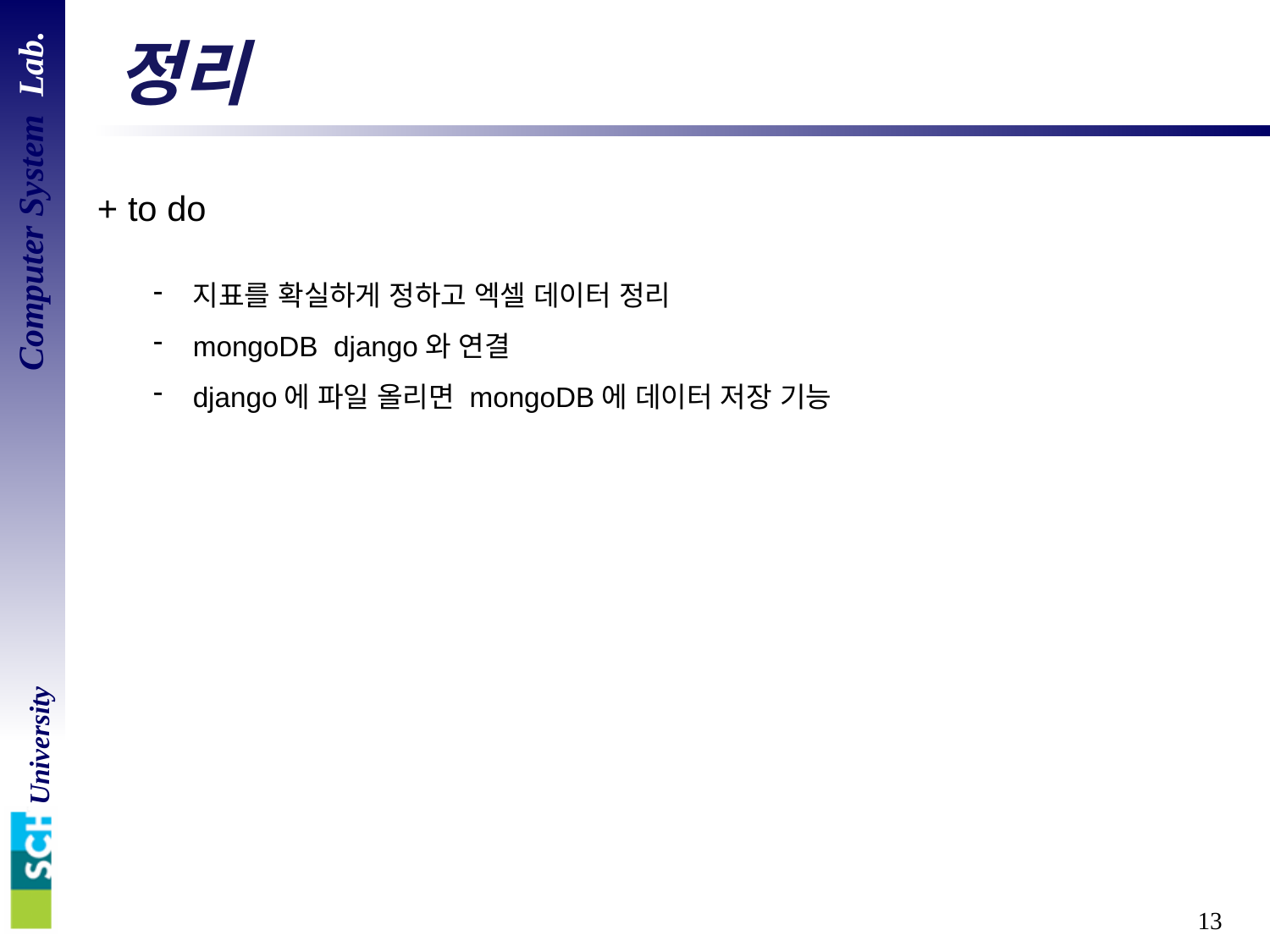

# 정리
+ to do
지표를 확실하게 정하고 엑셀 데이터 정리
mongoDB  django와 연결
django에 파일 올리면 mongoDB에 데이터 저장 기능